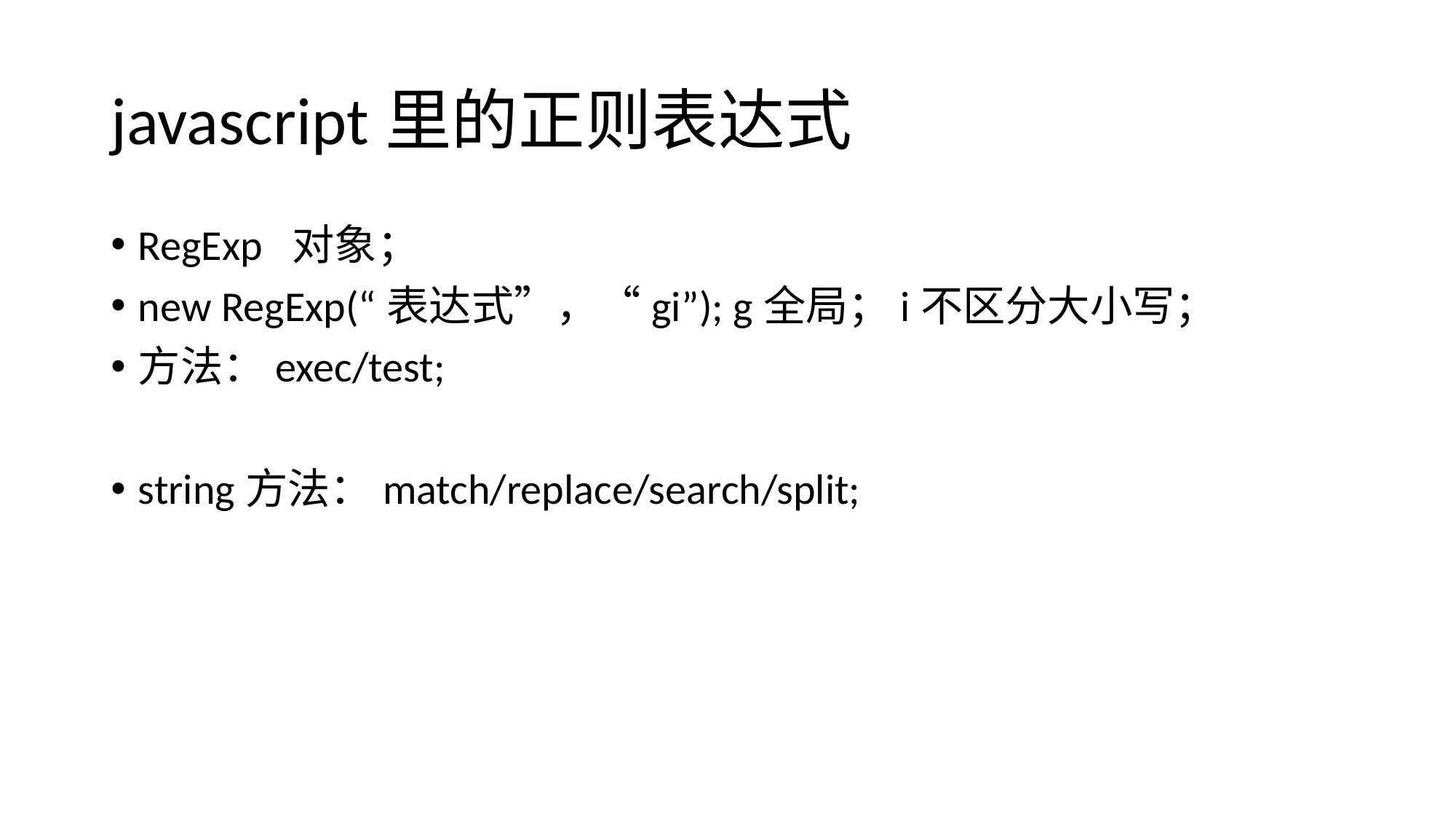

# javascript里的正则表达式
RegExp  对象；
new RegExp(“表达式”，“gi”); g全局；i不区分大小写；
方法：exec/test;

string方法：match/replace/search/split;